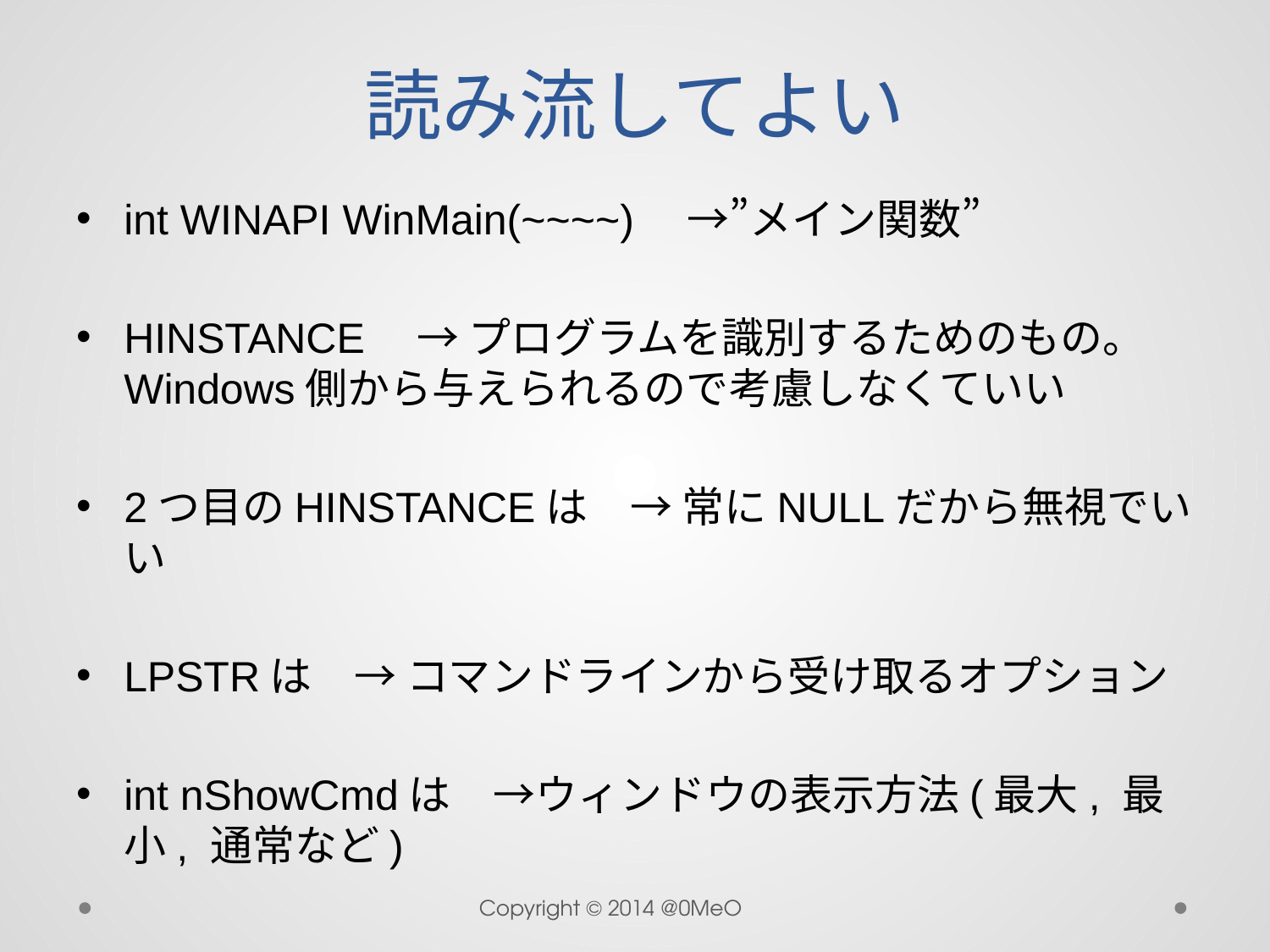

# 読み流してよい
int WINAPI WinMain(~~~~)　→”メイン関数”

HINSTANCE　→ プログラムを識別するためのもの。Windows側から与えられるので考慮しなくていい

2つ目のHINSTANCEは　→ 常にNULLだから無視でいい

LPSTRは　→ コマンドラインから受け取るオプション

int nShowCmdは　→ウィンドウの表示方法(最大, 最小, 通常など)